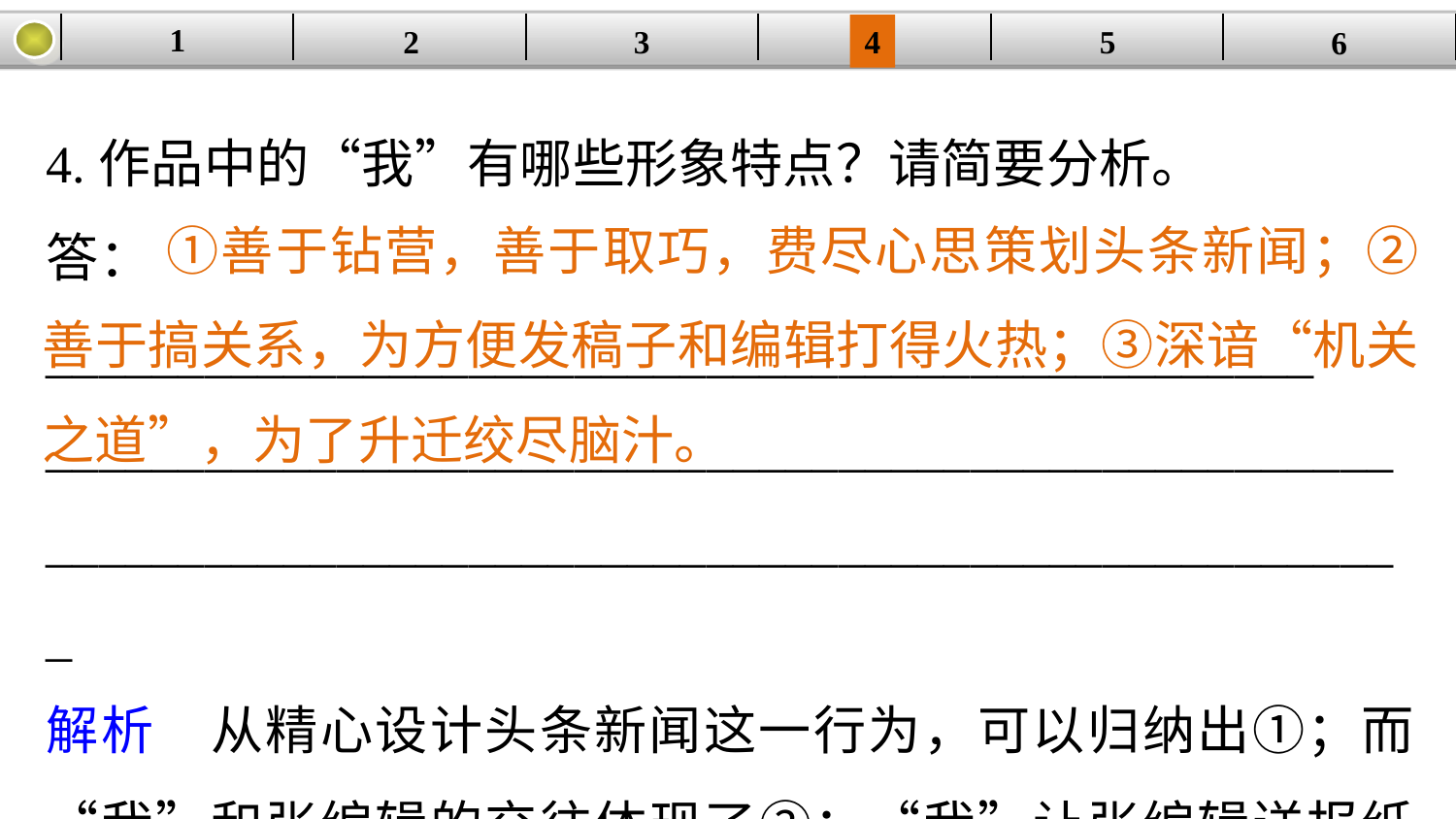

1
|  |  |  |  |  |  |
| --- | --- | --- | --- | --- | --- |
2
3
4
5
6

4.作品中的“我”有哪些形象特点？请简要分析。
答：________________________________________________
_______________________________________________________________________________________________________
解析　从精心设计头条新闻这一行为，可以归纳出①；而“我”和张编辑的交往体现了②；“我”让张编辑送报纸到厅长房间等则表现出③。
    　①善于钻营，善于取巧，费尽心思策划头条新闻；②善于搞关系，为方便发稿子和编辑打得火热；③深谙“机关之道”，为了升迁绞尽脑汁。